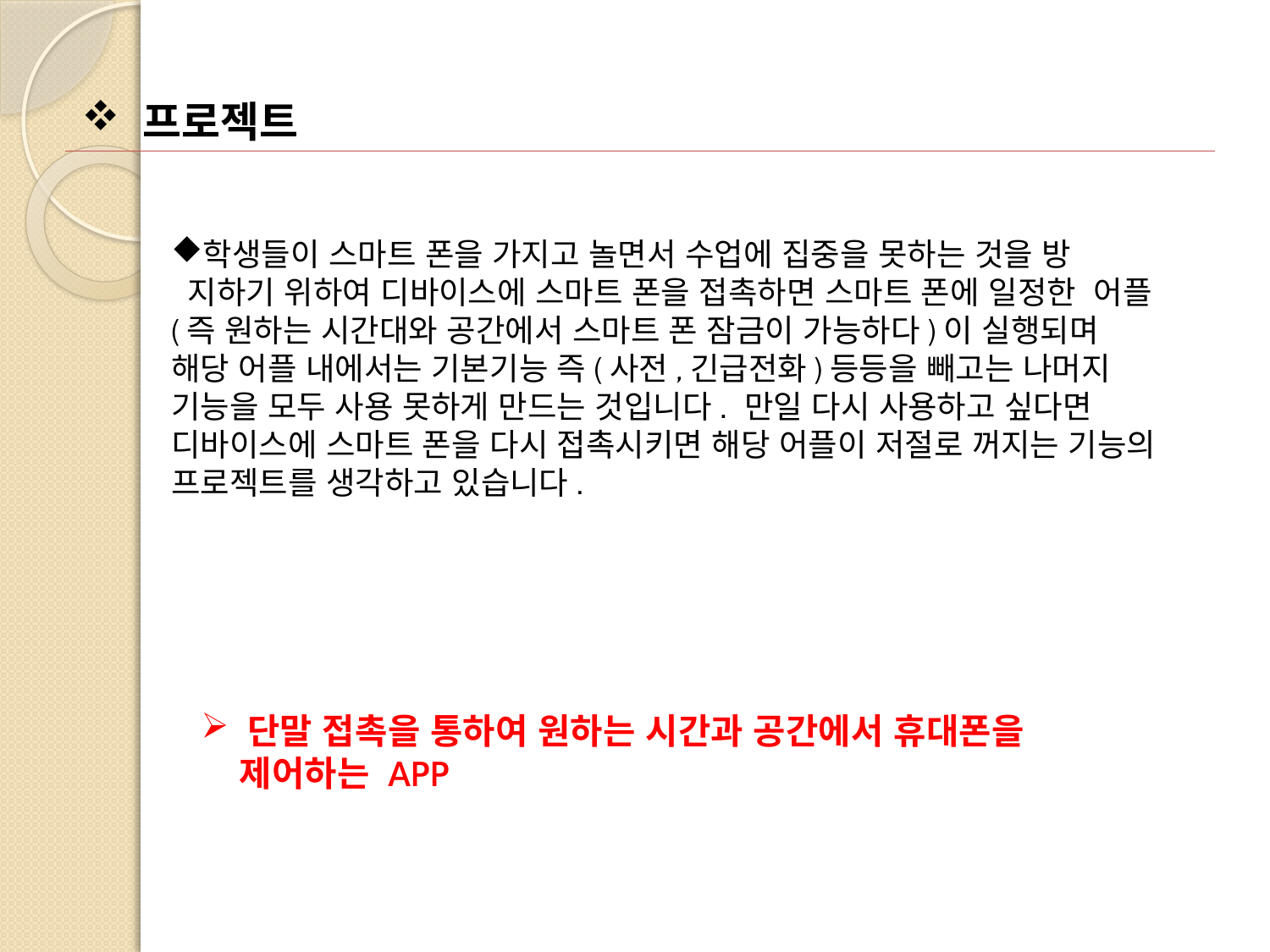

프로젝트
학생들이 스마트 폰을 가지고 놀면서 수업에 집중을 못하는 것을 방
 지하기 위하여 디바이스에 스마트 폰을 접촉하면 스마트 폰에 일정한  어플(즉 원하는 시간대와 공간에서 스마트 폰 잠금이 가능하다)이 실행되며 해당 어플 내에서는 기본기능 즉(사전,긴급전화)등등을 빼고는 나머지 기능을 모두 사용 못하게 만드는 것입니다. 만일 다시 사용하고 싶다면 디바이스에 스마트 폰을 다시 접촉시키면 해당 어플이 저절로 꺼지는 기능의 프로젝트를 생각하고 있습니다.

 단말 접촉을 통하여 원하는 시간과 공간에서 휴대폰을
   제어하는 APP